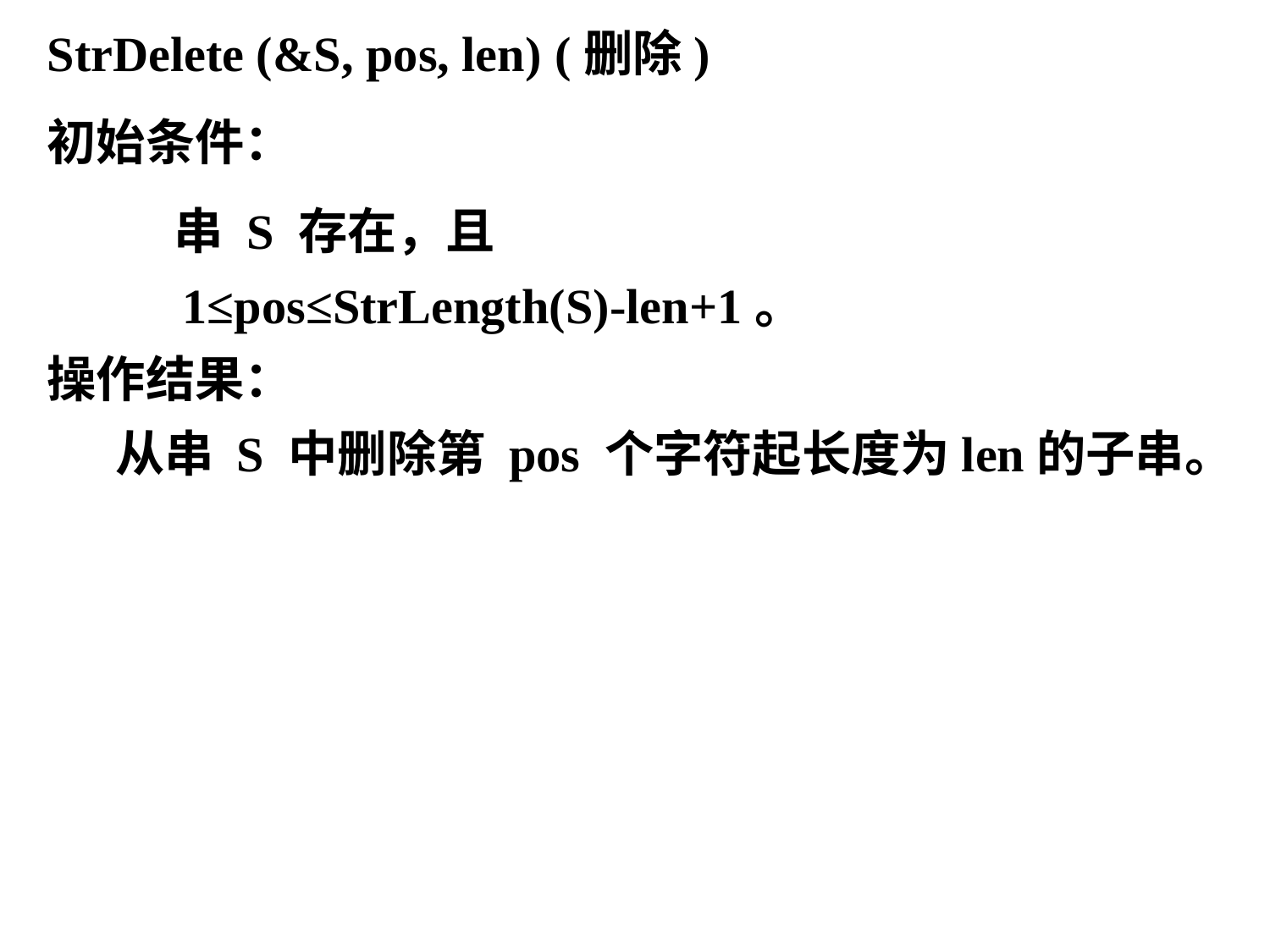

StrDelete (&S, pos, len)	(删除)
初始条件：
	串 S 存在，且
           1≤pos≤StrLength(S)-len+1。
操作结果：
     从串 S 中删除第 pos 个字符起长度为len的子串。